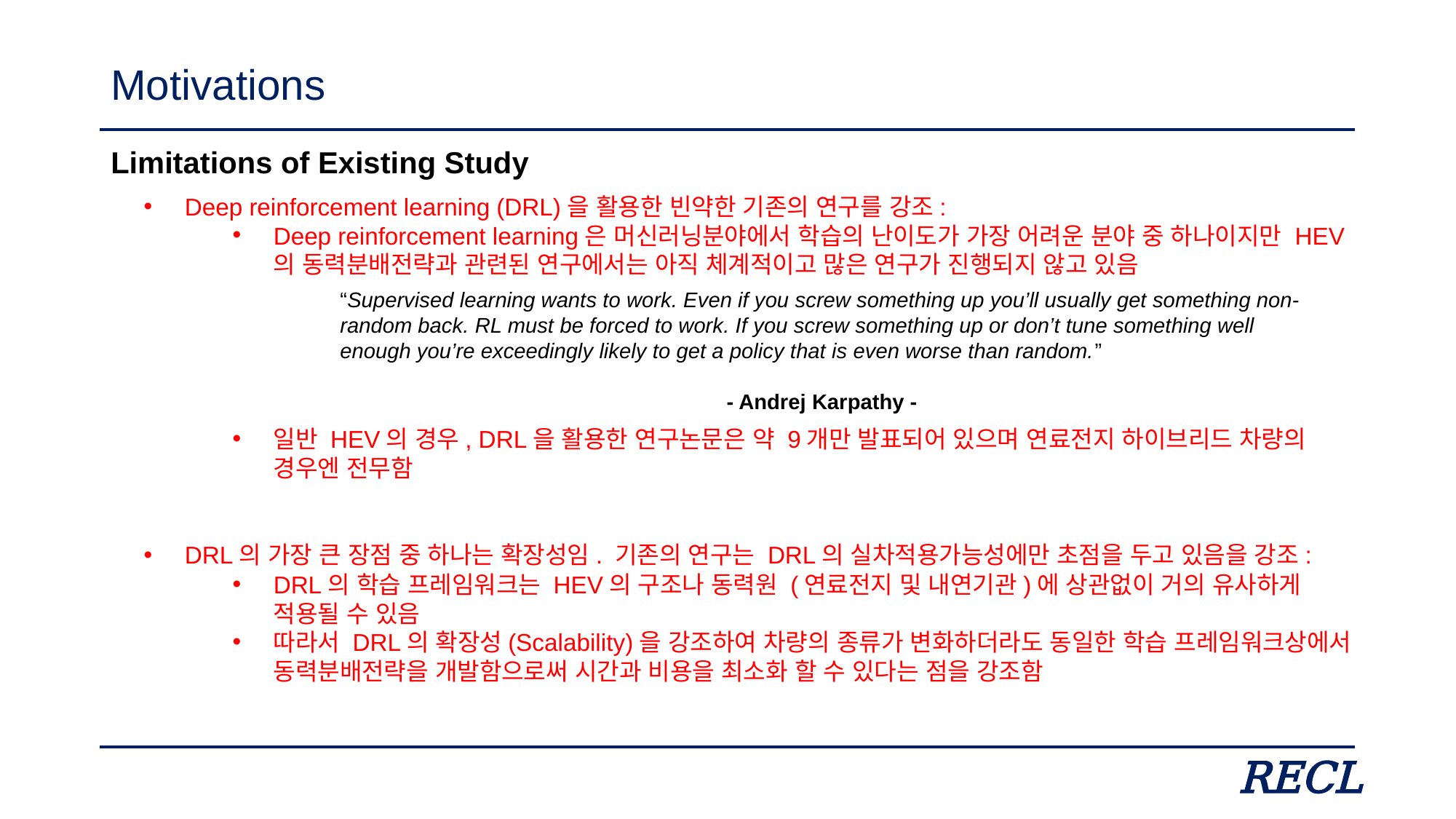

# Motivations
Limitations of Existing Study

Deep reinforcement learning (DRL)을 활용한 빈약한 기존의 연구를 강조:
Deep reinforcement learning은 머신러닝분야에서 학습의 난이도가 가장 어려운 분야 중 하나이지만 HEV의 동력분배전략과 관련된 연구에서는 아직 체계적이고 많은 연구가 진행되지 않고 있음

일반 HEV의 경우, DRL을 활용한 연구논문은 약 9개만 발표되어 있으며 연료전지 하이브리드 차량의 경우엔 전무함

DRL의 가장 큰 장점 중 하나는 확장성임. 기존의 연구는 DRL의 실차적용가능성에만 초점을 두고 있음을 강조:
DRL의 학습 프레임워크는 HEV의 구조나 동력원 (연료전지 및 내연기관)에 상관없이 거의 유사하게
적용될 수 있음
따라서 DRL의 확장성(Scalability)을 강조하여 차량의 종류가 변화하더라도 동일한 학습 프레임워크상에서 동력분배전략을 개발함으로써 시간과 비용을 최소화 할 수 있다는 점을 강조함
“Supervised learning wants to work. Even if you screw something up you’ll usually get something non-random back. RL must be forced to work. If you screw something up or don’t tune something well enough you’re exceedingly likely to get a policy that is even worse than random.”

- Andrej Karpathy -
RECL